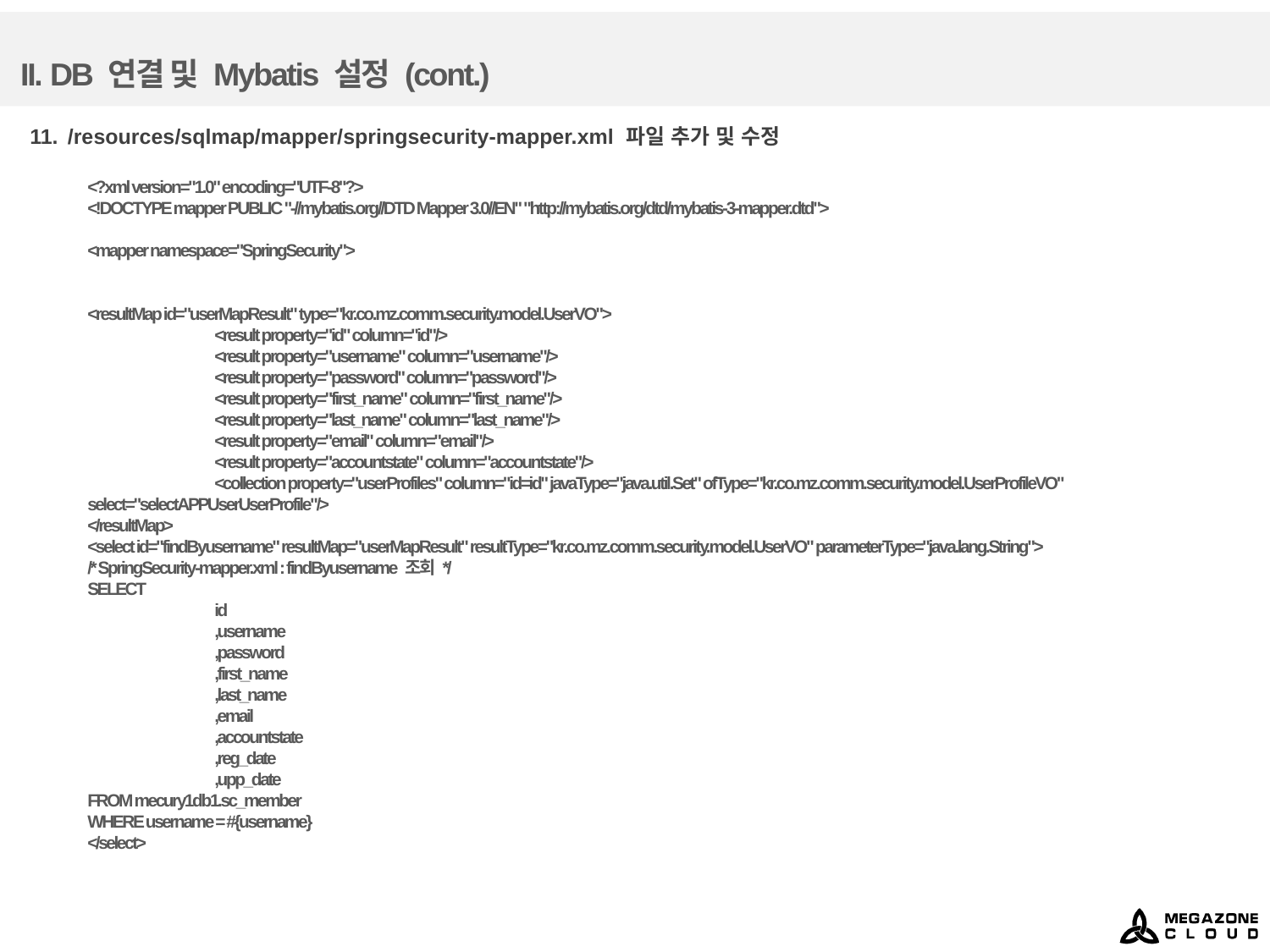

# II. DB 연결 및 Mybatis 설정 (cont.)
 /resources/sqlmap/mapper/springsecurity-mapper.xml 파일 추가 및 수정

<?xml version="1.0" encoding="UTF-8"?>
<!DOCTYPE mapper PUBLIC "-//mybatis.org//DTD Mapper 3.0//EN" "http://mybatis.org/dtd/mybatis-3-mapper.dtd">

<mapper namespace="SpringSecurity">

<resultMap id="userMapResult" type="kr.co.mz.comm.security.model.UserVO">
	<result property="id" column="id"/>
	<result property="username" column="username"/>
	<result property="password" column="password"/>
	<result property="first_name" column="first_name"/>
	<result property="last_name" column="last_name"/>
	<result property="email" column="email"/>
	<result property="accountstate" column="accountstate"/>
	<collection property="userProfiles" column="id=id" javaType="java.util.Set" ofType="kr.co.mz.comm.security.model.UserProfileVO" select="selectAPPUserUserProfile"/>
</resultMap>
<select id="findByusername" resultMap="userMapResult" resultType="kr.co.mz.comm.security.model.UserVO" parameterType="java.lang.String">
/* SpringSecurity-mapper.xml : findByusername 조회 */
SELECT
	id
	,username
	,password
	,first_name
	,last_name
	,email
	,accountstate
	,reg_date
	,upp_date
FROM mecury1db1.sc_member
WHERE username = #{username}
</select>